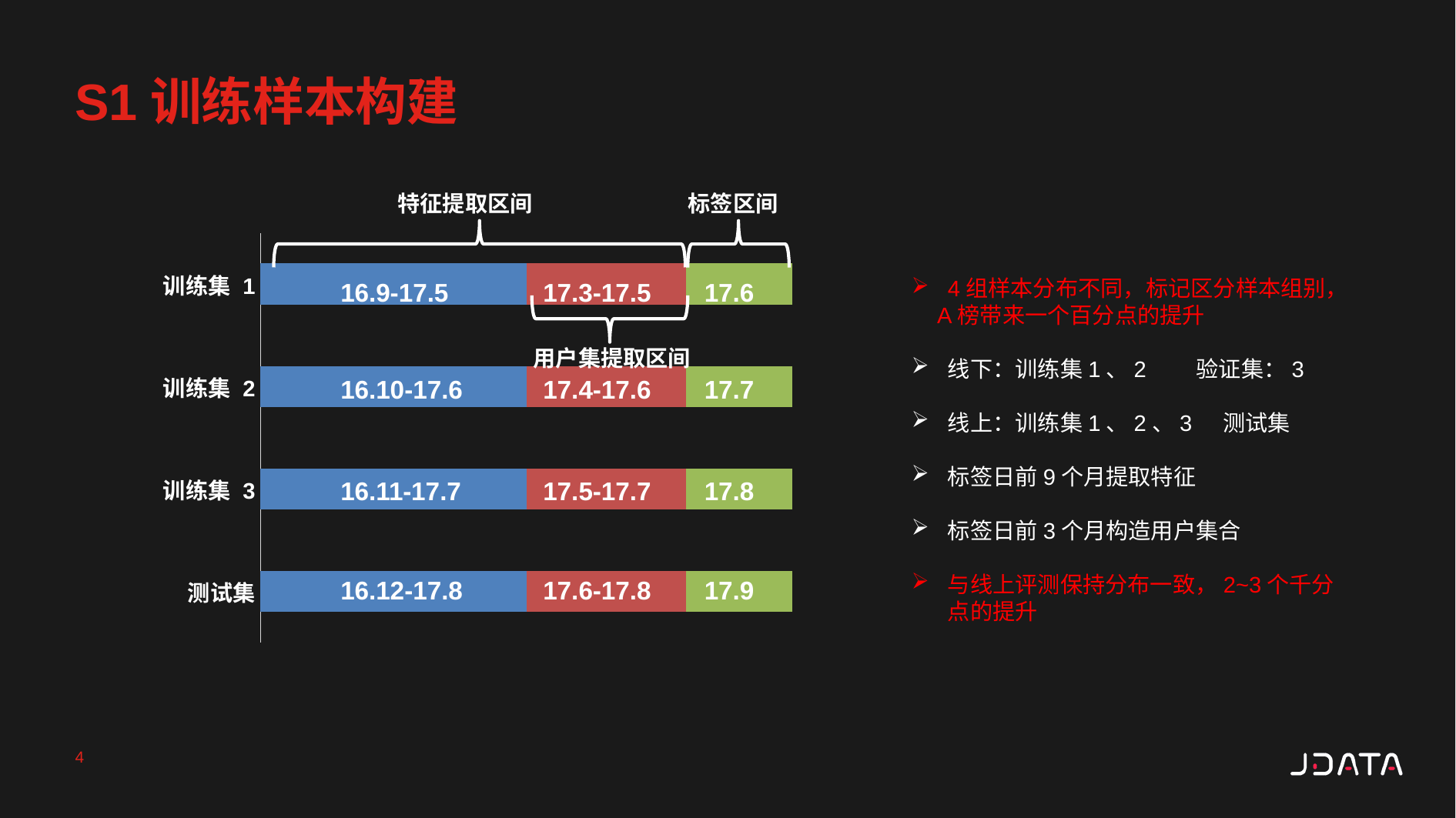

S1训练样本构建

特征提取区间
标签区间

### Chart

| Category | 系列 1 | 系列 2 | 系列 3 |
|---|---|---|---|
| 测试集 | 5.0 | 3.0 | 2.0 |
| 训练集 3 | 5.0 | 3.0 | 2.0 |
| 训练集 2 | 5.0 | 3.0 | 2.0 |
| 训练集 1 | 5.0 | 3.0 | 2.0 |
16.9-17.5
17.3-17.5
17.6
用户集提取区间
16.10-17.6
17.4-17.6
17.7
16.11-17.7
17.5-17.7
17.8
16.12-17.8
17.6-17.8
17.9
4组样本分布不同，标记区分样本组别，
    A榜带来一个百分点的提升

线下：训练集1、2       验证集：3

线上：训练集1、2、3    测试集

标签日前9个月提取特征

标签日前3个月构造用户集合

与线上评测保持分布一致，2~3个千分点的提升
4